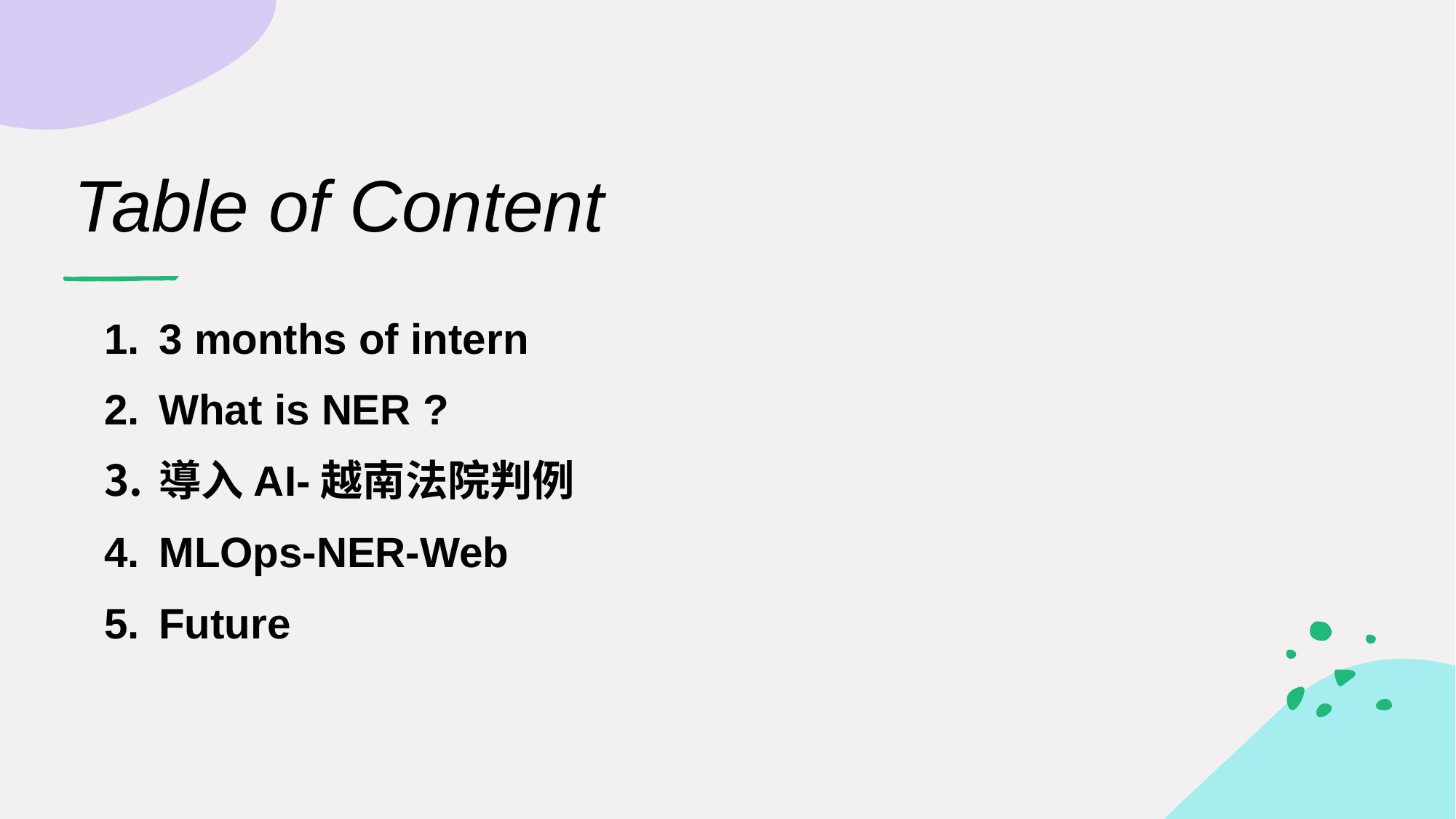

# Table of Content
3 months of intern
What is NER ?
導入AI-越南法院判例
MLOps-NER-Web
Future